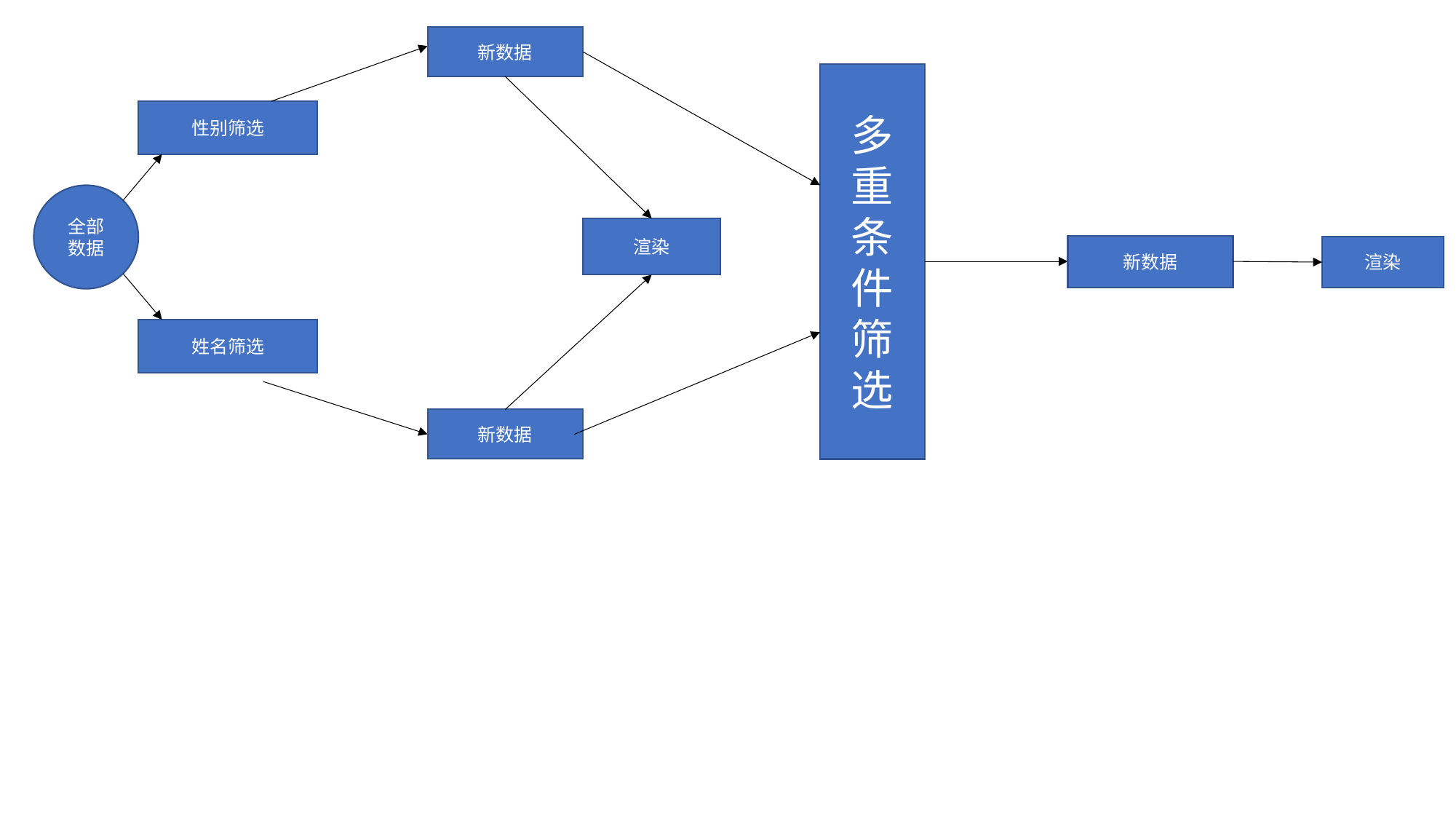

新数据
多重条件筛选
性别筛选
全部数据
渲染
新数据
渲染
姓名筛选
新数据